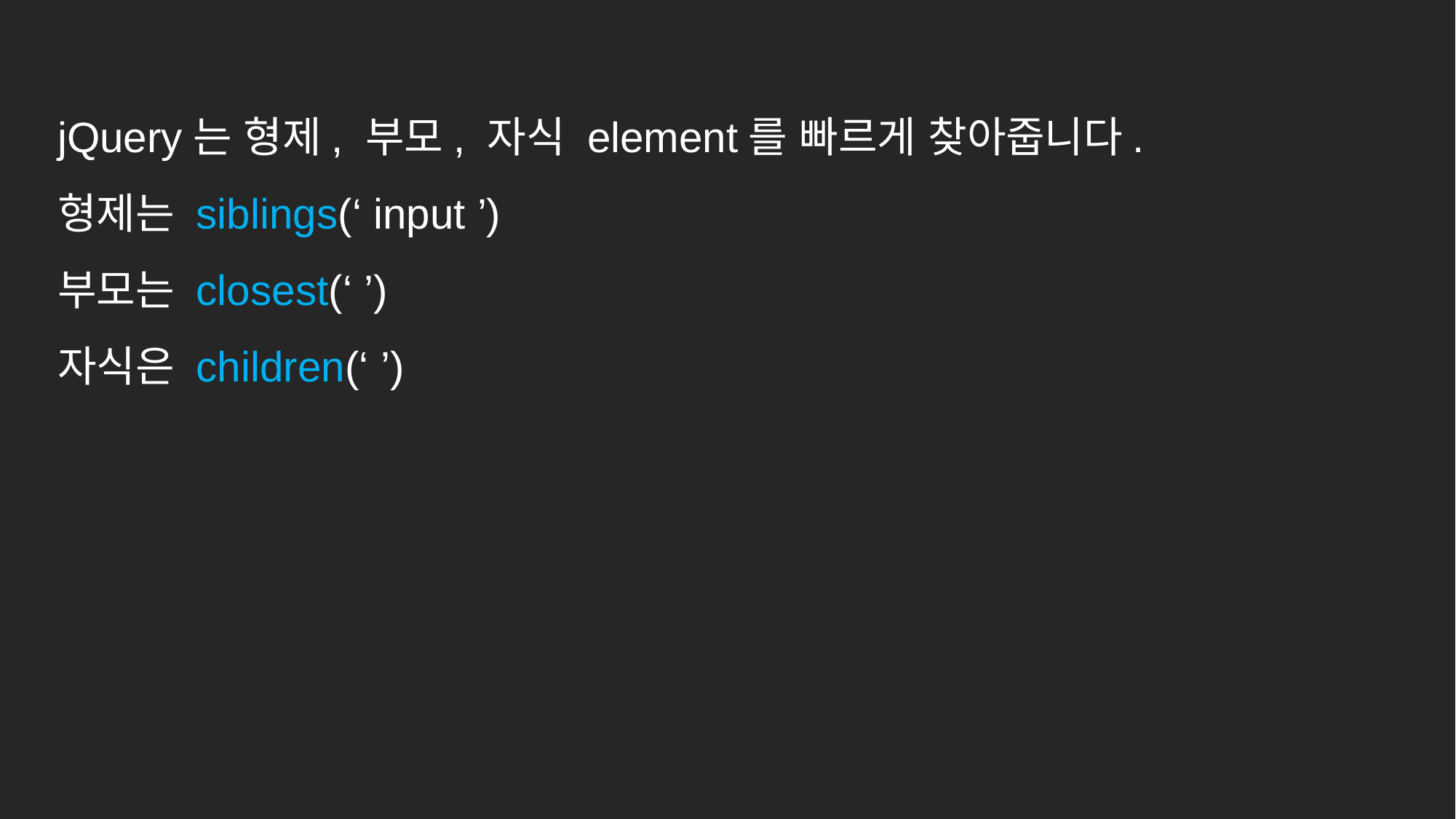

# jQuery는 형제, 부모, 자식 element를 빠르게 찾아줍니다. 형제는 siblings(‘ input ’) 부모는 closest(‘ ’) 자식은 children(‘ ’)